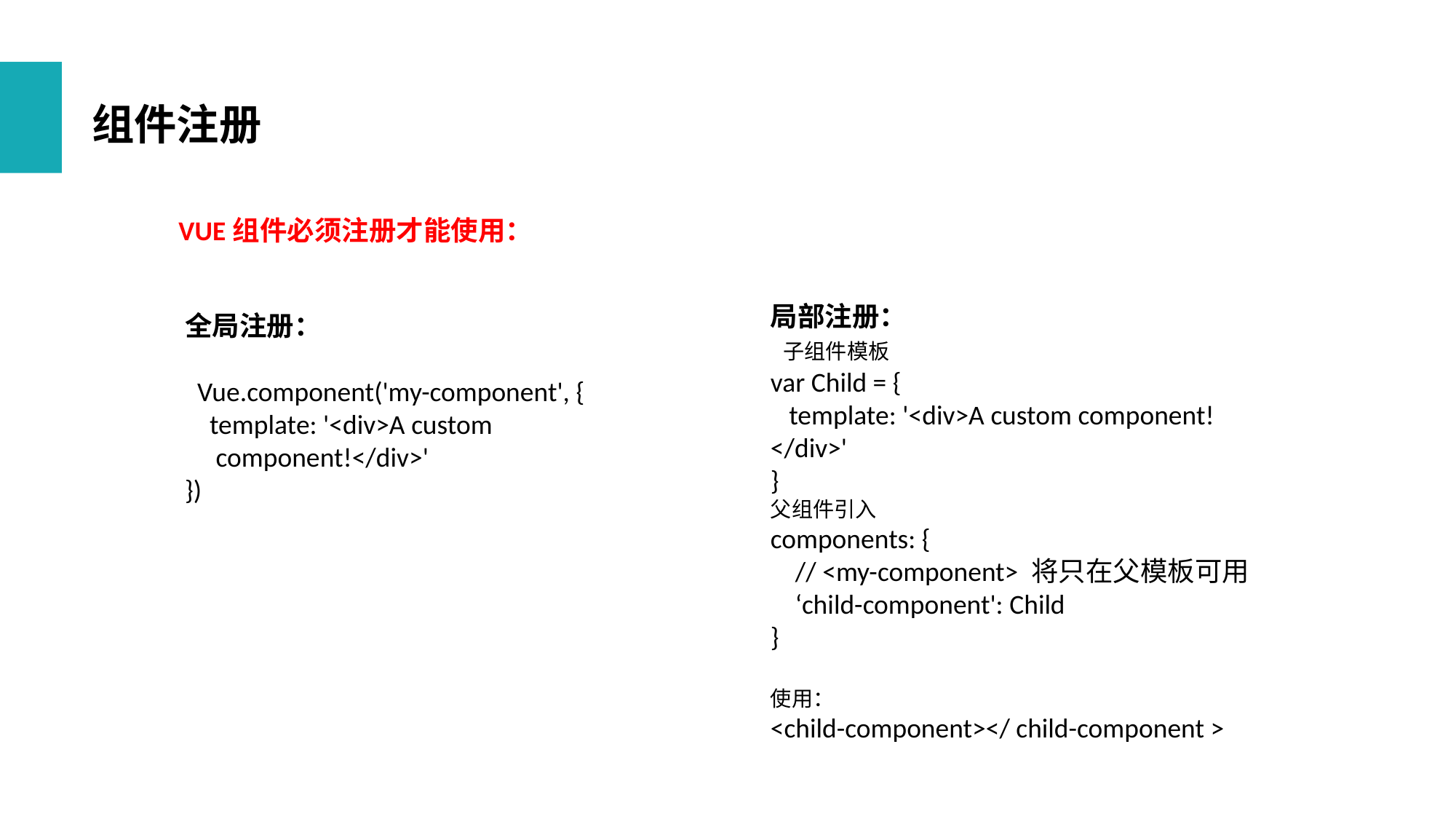

组件注册
VUE组件必须注册才能使用：
局部注册：
 子组件模板
var Child = {
   template: '<div>A custom component!</div>'
}
父组件引入
components: {
    // <my-component> 将只在父模板可用
    ‘child-component': Child
}

使用：
<child-component></ child-component >

全局注册：

  Vue.component('my-component', {
    template: '<div>A custom
     component!</div>'
})